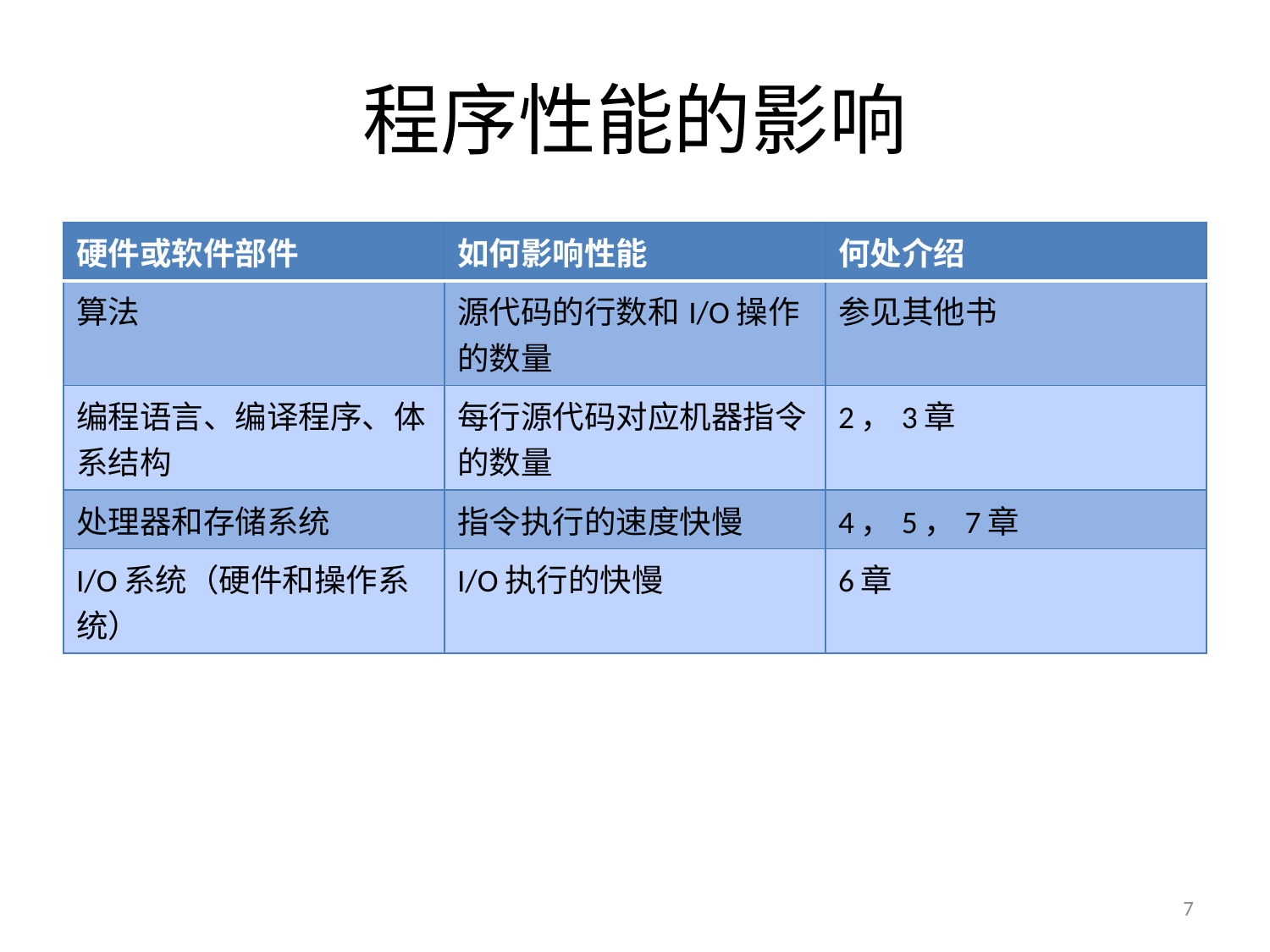

# 程序性能的影响
| 硬件或软件部件 | 如何影响性能 | 何处介绍 |
| --- | --- | --- |
| 算法 | 源代码的行数和I/O操作的数量 | 参见其他书 |
| 编程语言、编译程序、体系结构 | 每行源代码对应机器指令的数量 | 2，3章 |
| 处理器和存储系统 | 指令执行的速度快慢 | 4，5，7章 |
| I/O系统（硬件和操作系统） | I/O执行的快慢 | 6章 |
7